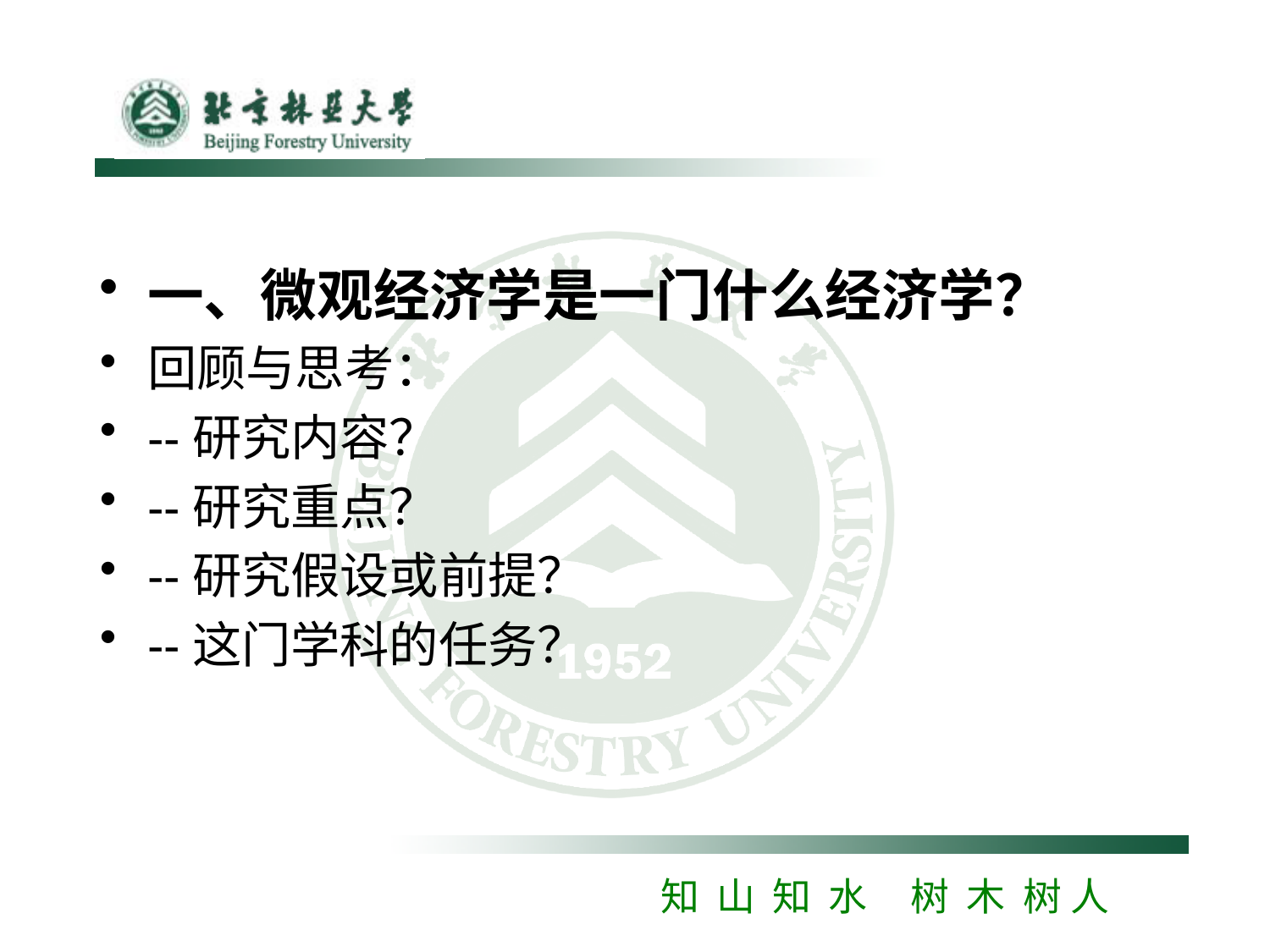

#
一、微观经济学是一门什么经济学？
回顾与思考：
--研究内容？
--研究重点？
--研究假设或前提？
--这门学科的任务？